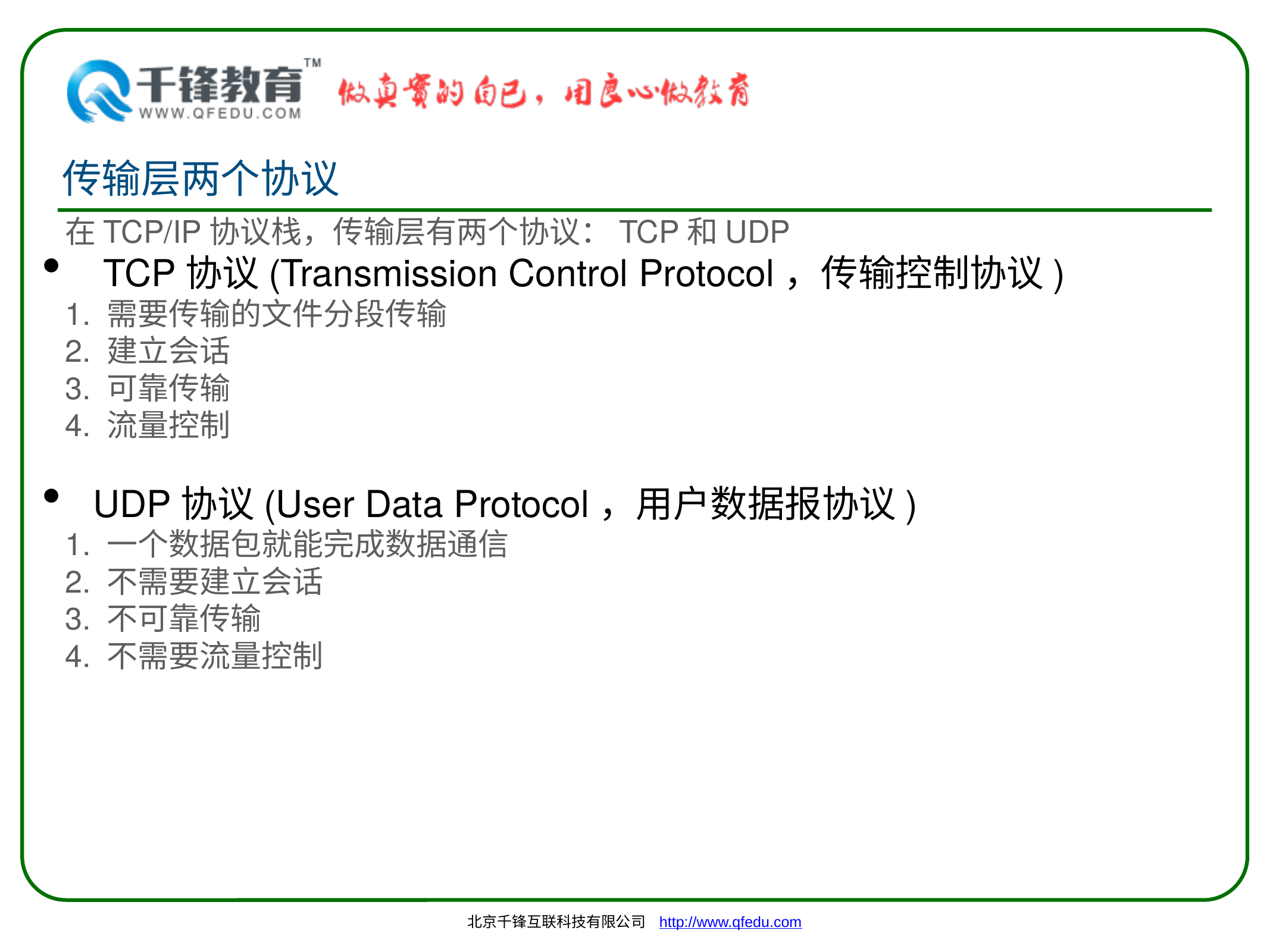

# 传输层两个协议
在TCP/IP协议栈，传输层有两个协议：TCP和UDP
 TCP协议(Transmission Control Protocol，传输控制协议)
1. 需要传输的文件分段传输
2. 建立会话
3. 可靠传输
4. 流量控制

UDP协议(User Data Protocol，用户数据报协议)
1. 一个数据包就能完成数据通信
2. 不需要建立会话
3. 不可靠传输
4. 不需要流量控制